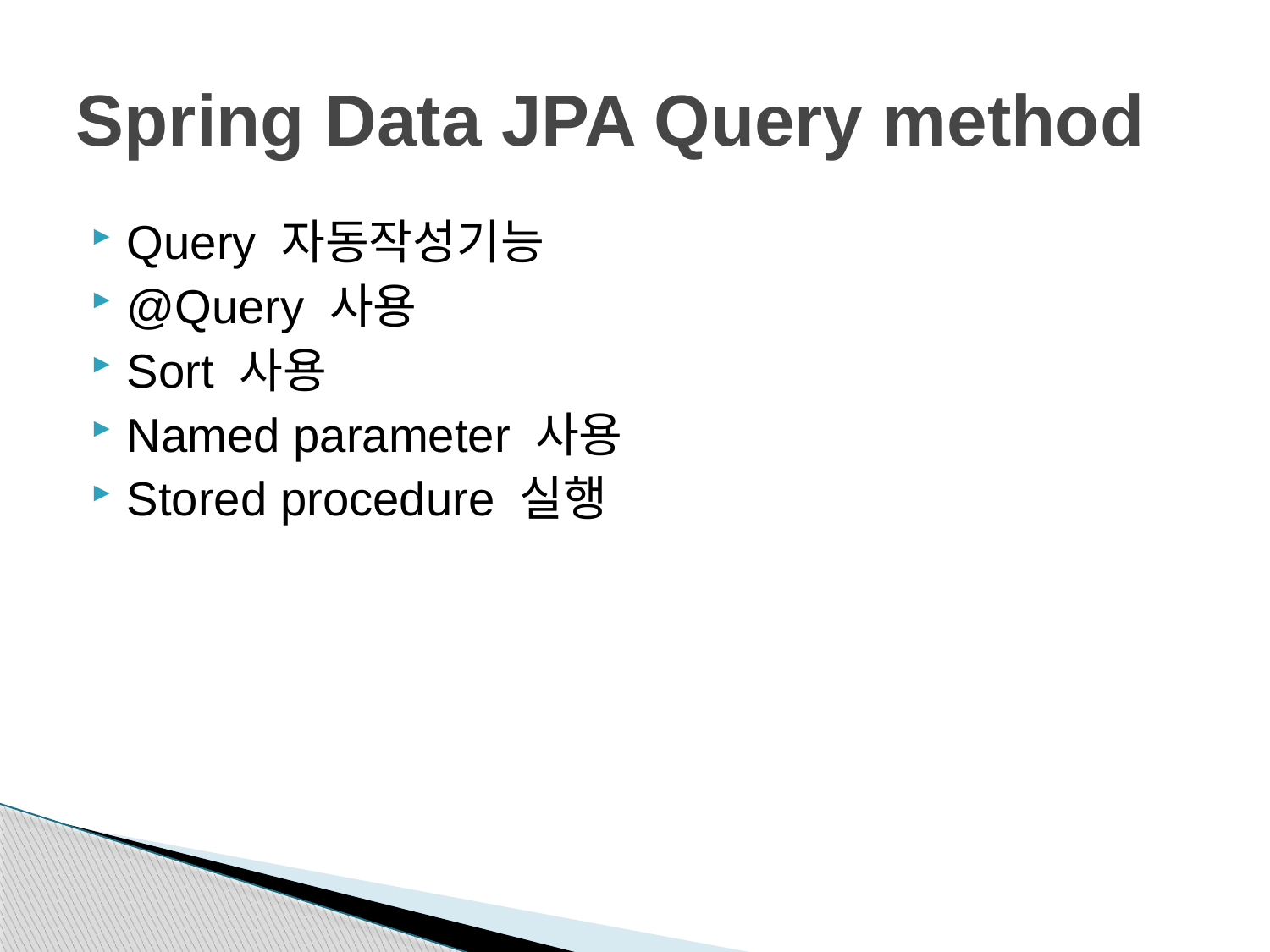

# Spring Data JPA Query method
Query 자동작성기능
@Query 사용
Sort 사용
Named parameter 사용
Stored procedure 실행